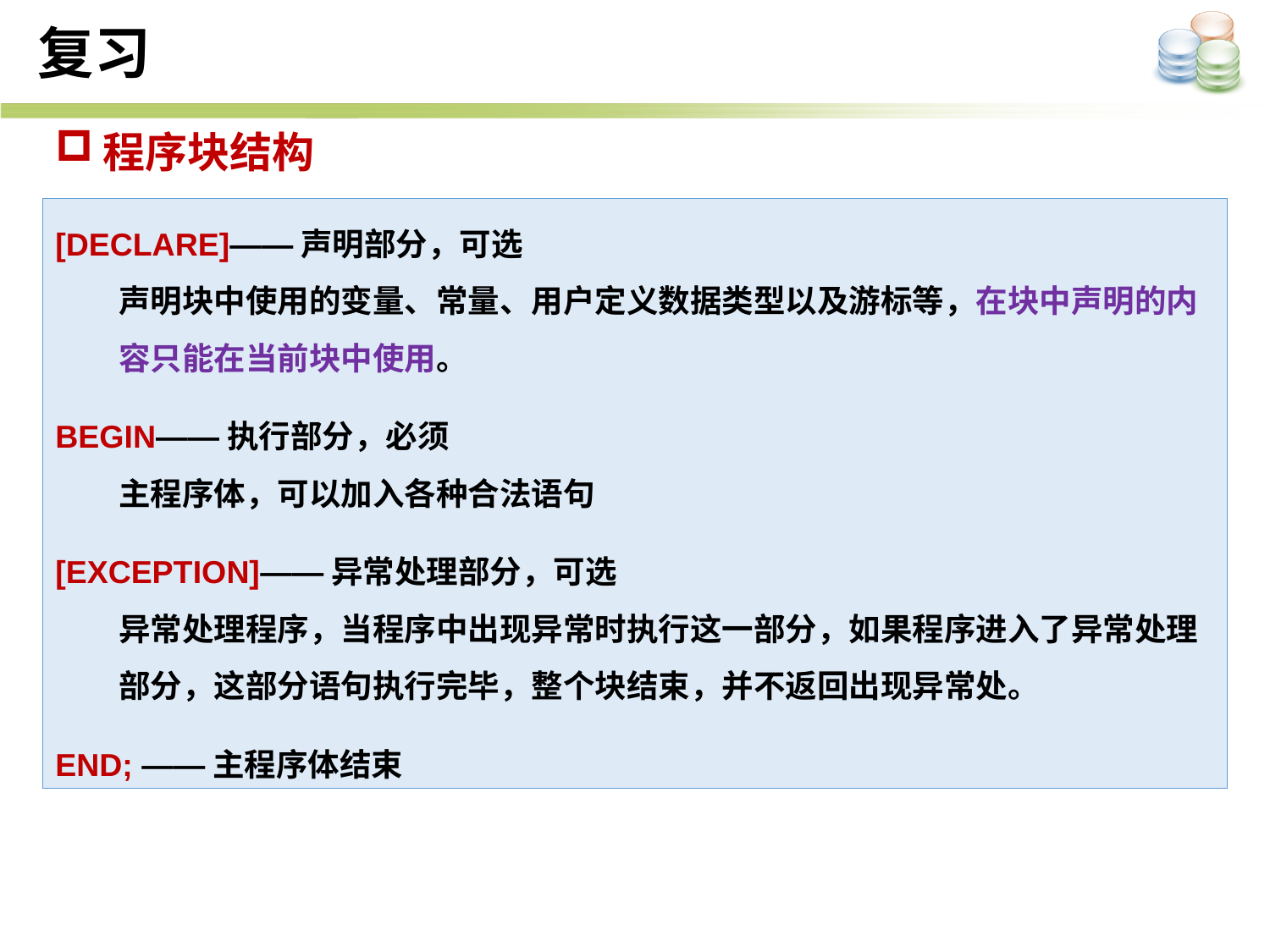

复习
程序块结构
[DECLARE]——声明部分，可选
声明块中使用的变量、常量、用户定义数据类型以及游标等，在块中声明的内容只能在当前块中使用。
BEGIN——执行部分，必须
主程序体，可以加入各种合法语句
[EXCEPTION]——异常处理部分，可选
异常处理程序，当程序中出现异常时执行这一部分，如果程序进入了异常处理部分，这部分语句执行完毕，整个块结束，并不返回出现异常处。
END; ——主程序体结束
3